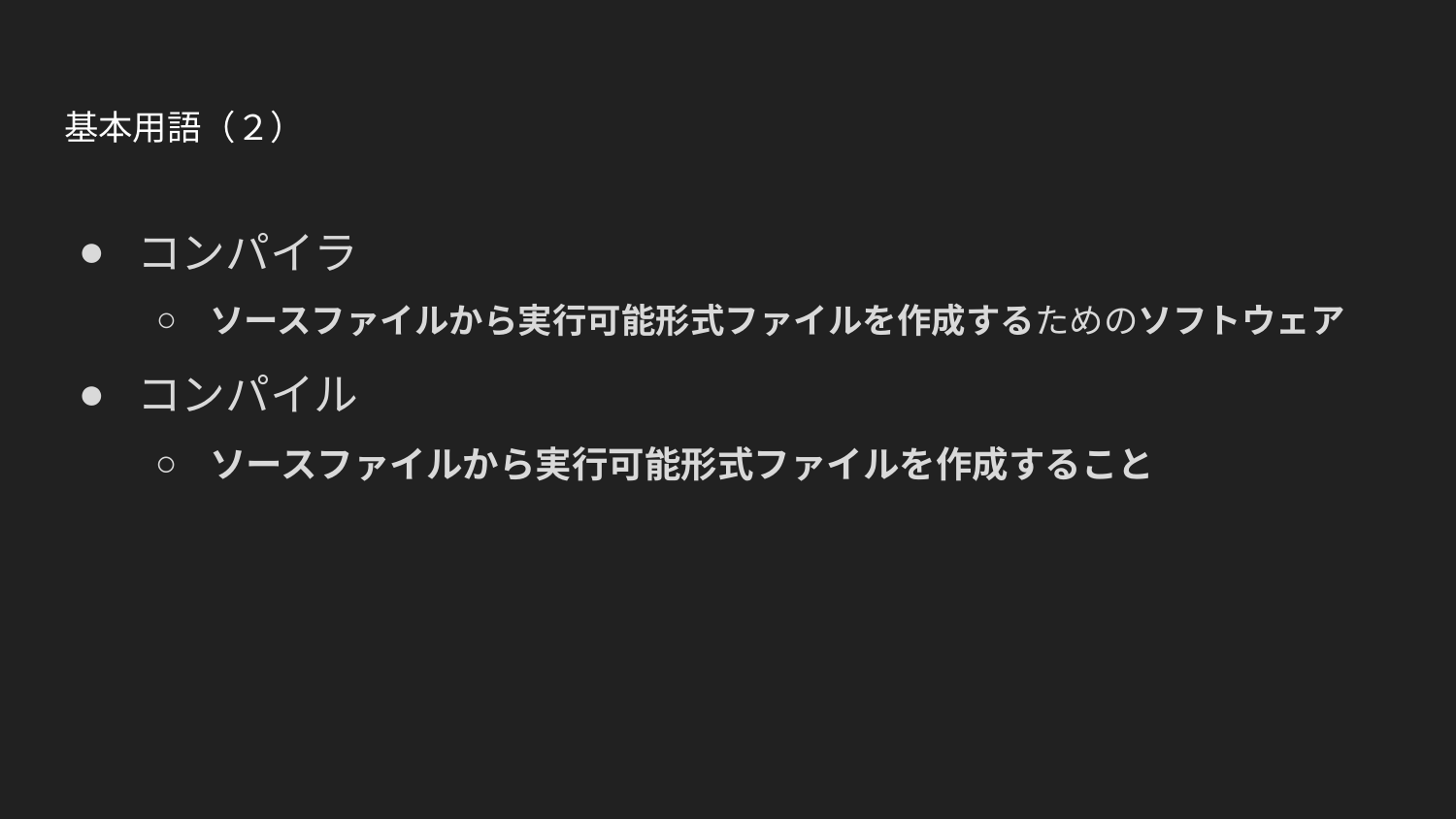

# 基本用語（２）

コンパイラ
ソースファイルから実行可能形式ファイルを作成するためのソフトウェア
コンパイル
ソースファイルから実行可能形式ファイルを作成すること